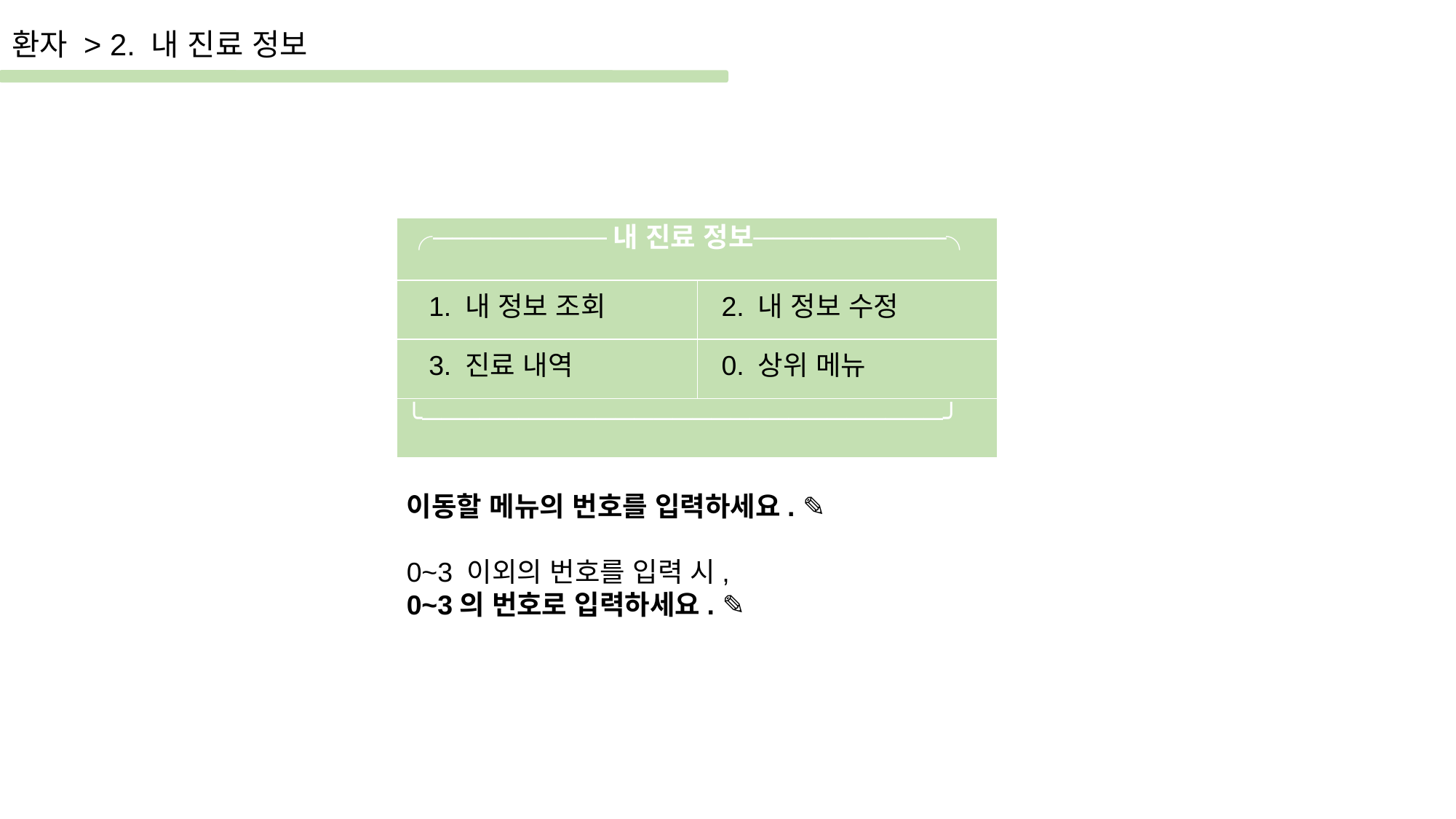

환자 > 2. 내 진료 정보

| ╭─────────내 진료 정보──────────╮ |  |
| --- | --- |
| 1. 내 정보 조회 | 2. 내 정보 수정 |
| 3. 진료 내역 | 0. 상위 메뉴 |
| ╰───────────────────────────╯ |  |
이동할 메뉴의 번호를 입력하세요. ✎

0~3 이외의 번호를 입력 시,
0~3의 번호로 입력하세요. ✎